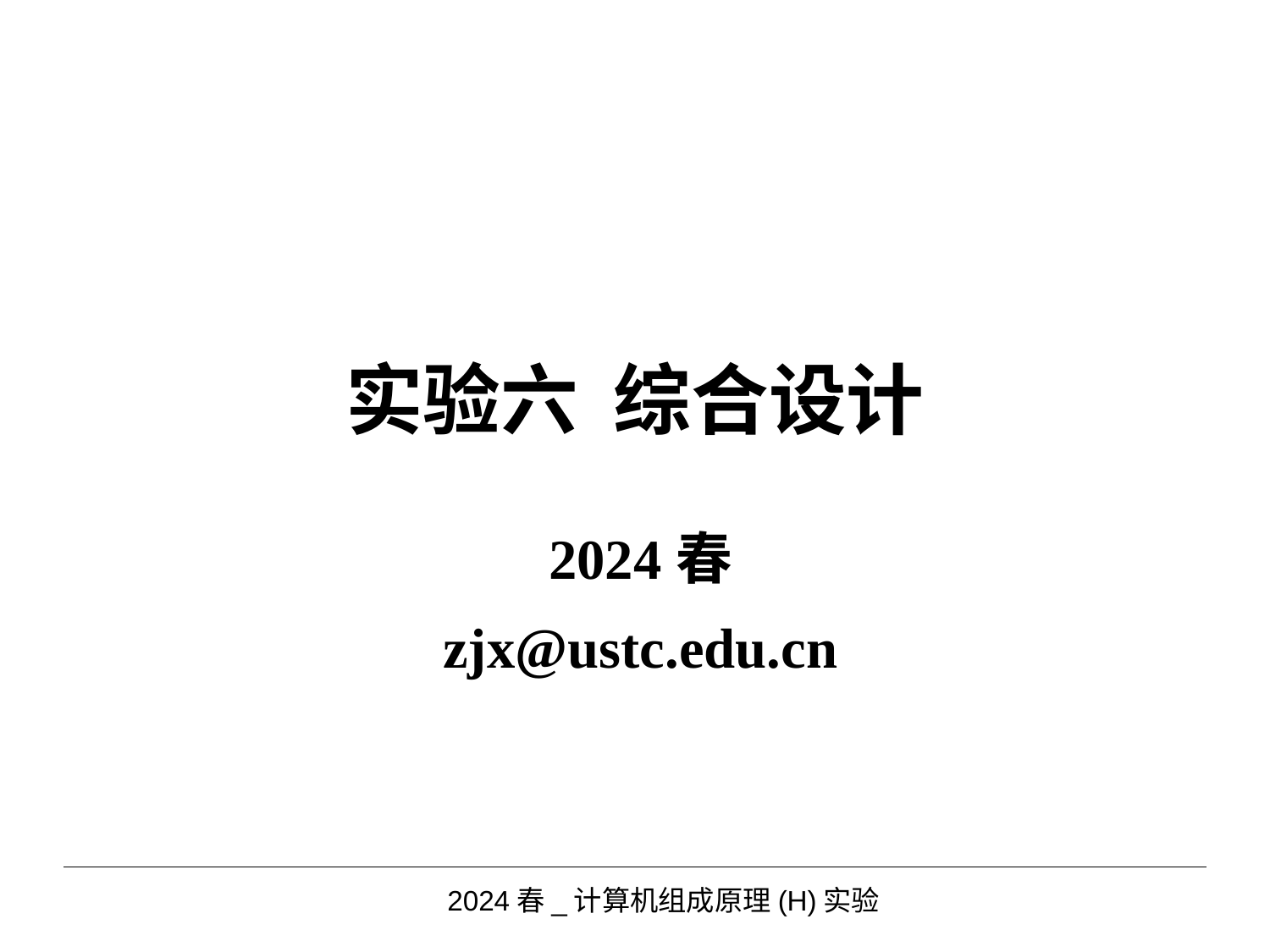

# 实验六  综合设计
2024春
zjx@ustc.edu.cn

2024春_计算机组成原理(H)实验
1